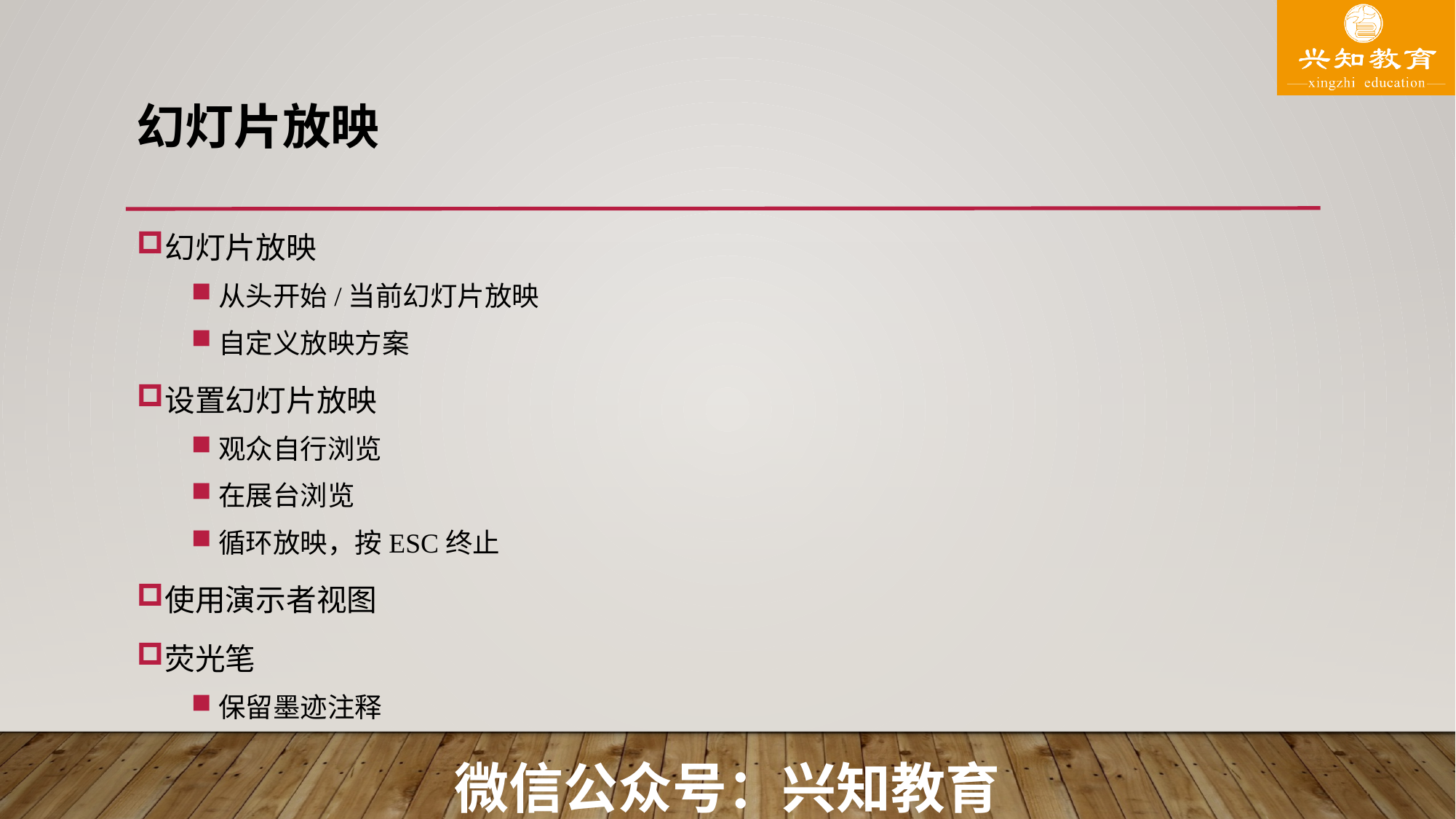

# 幻灯片放映
幻灯片放映
从头开始/当前幻灯片放映
自定义放映方案
设置幻灯片放映
观众自行浏览
在展台浏览
循环放映，按ESC终止
使用演示者视图
荧光笔
保留墨迹注释